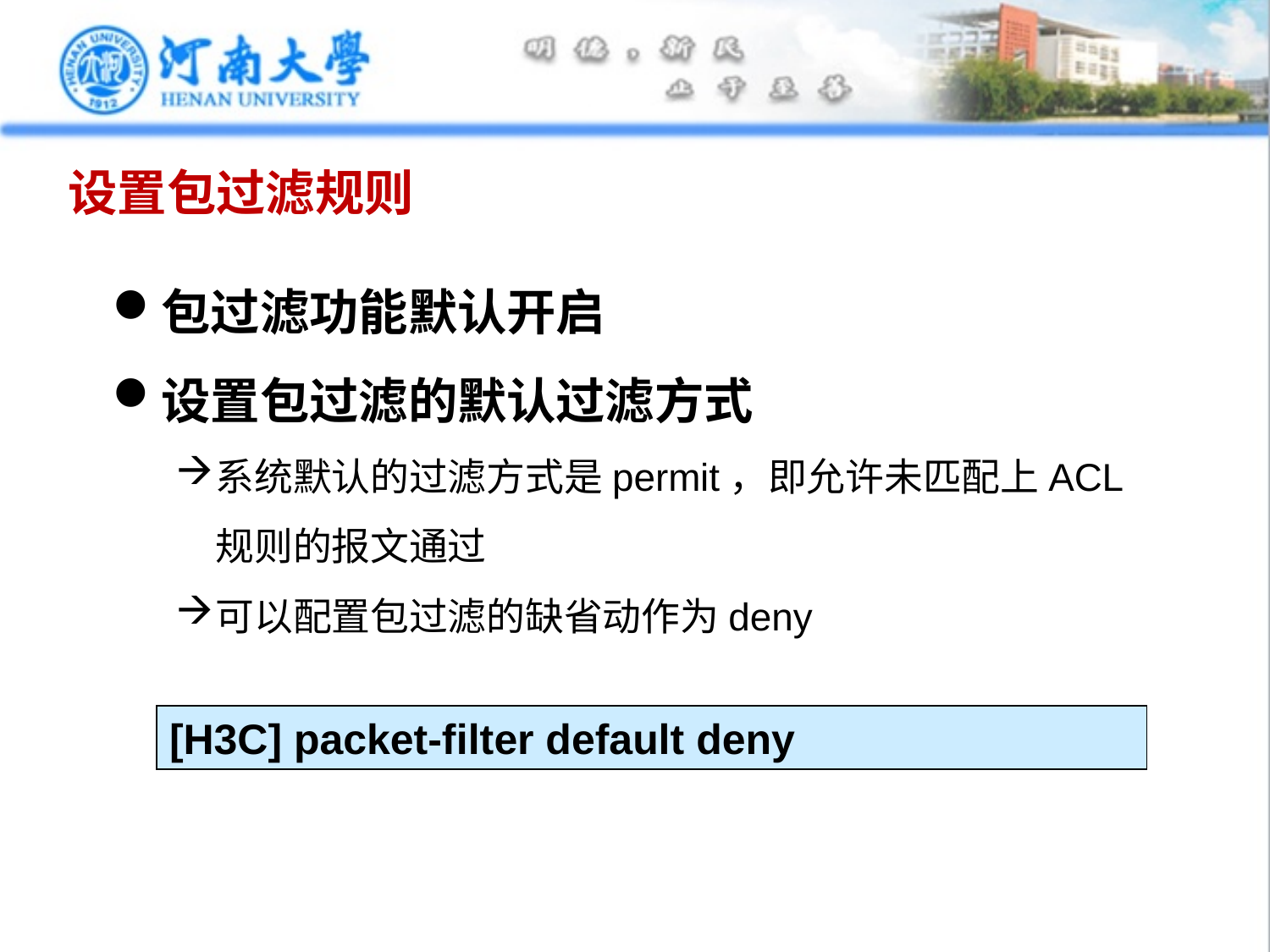

# 设置包过滤规则
包过滤功能默认开启
设置包过滤的默认过滤方式
系统默认的过滤方式是permit，即允许未匹配上ACL规则的报文通过
可以配置包过滤的缺省动作为deny
[H3C] packet-filter default deny